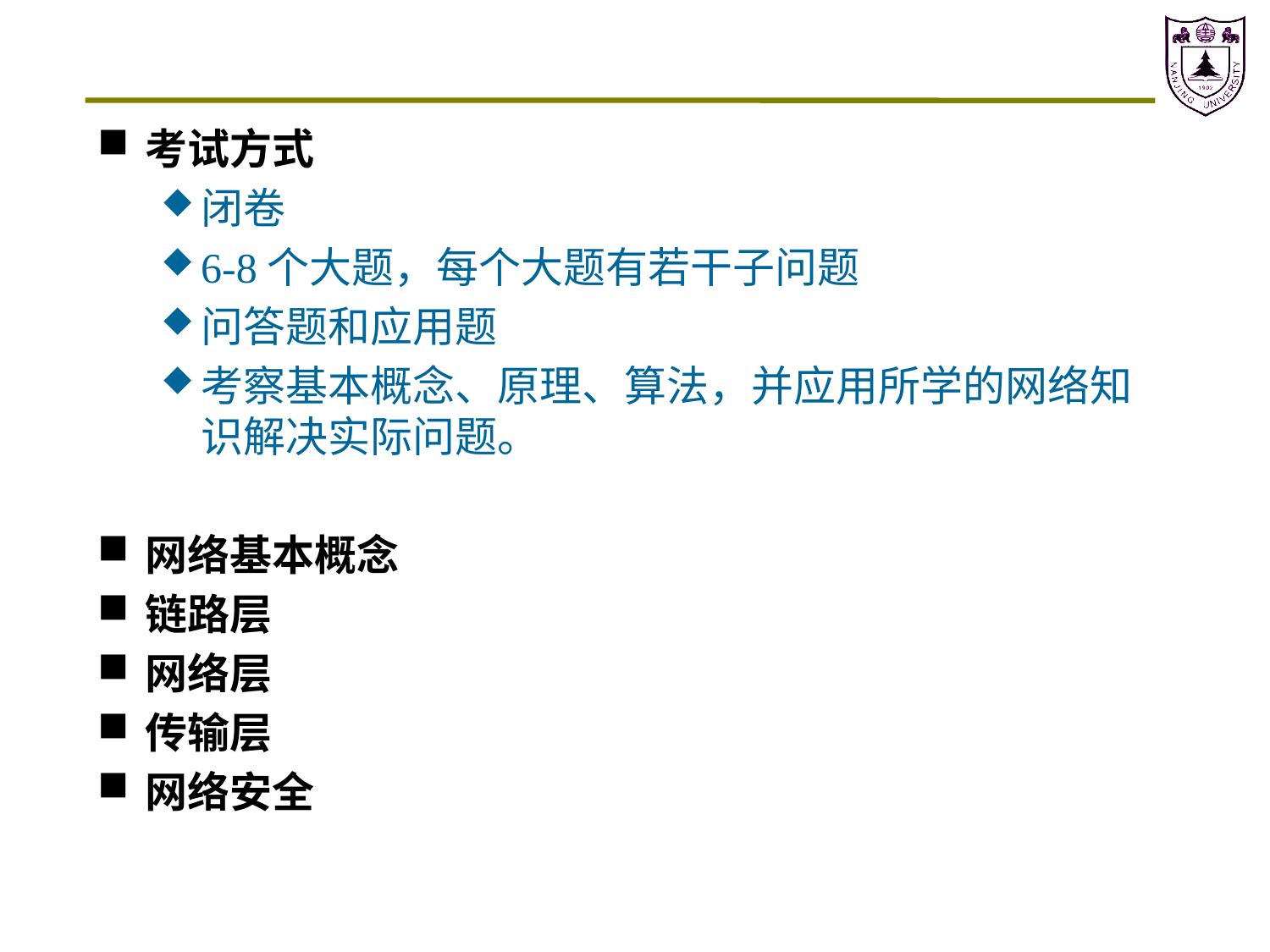

#
考试方式
闭卷
6-8个大题，每个大题有若干子问题
问答题和应用题
考察基本概念、原理、算法，并应用所学的网络知识解决实际问题。

网络基本概念
链路层
网络层
传输层
网络安全